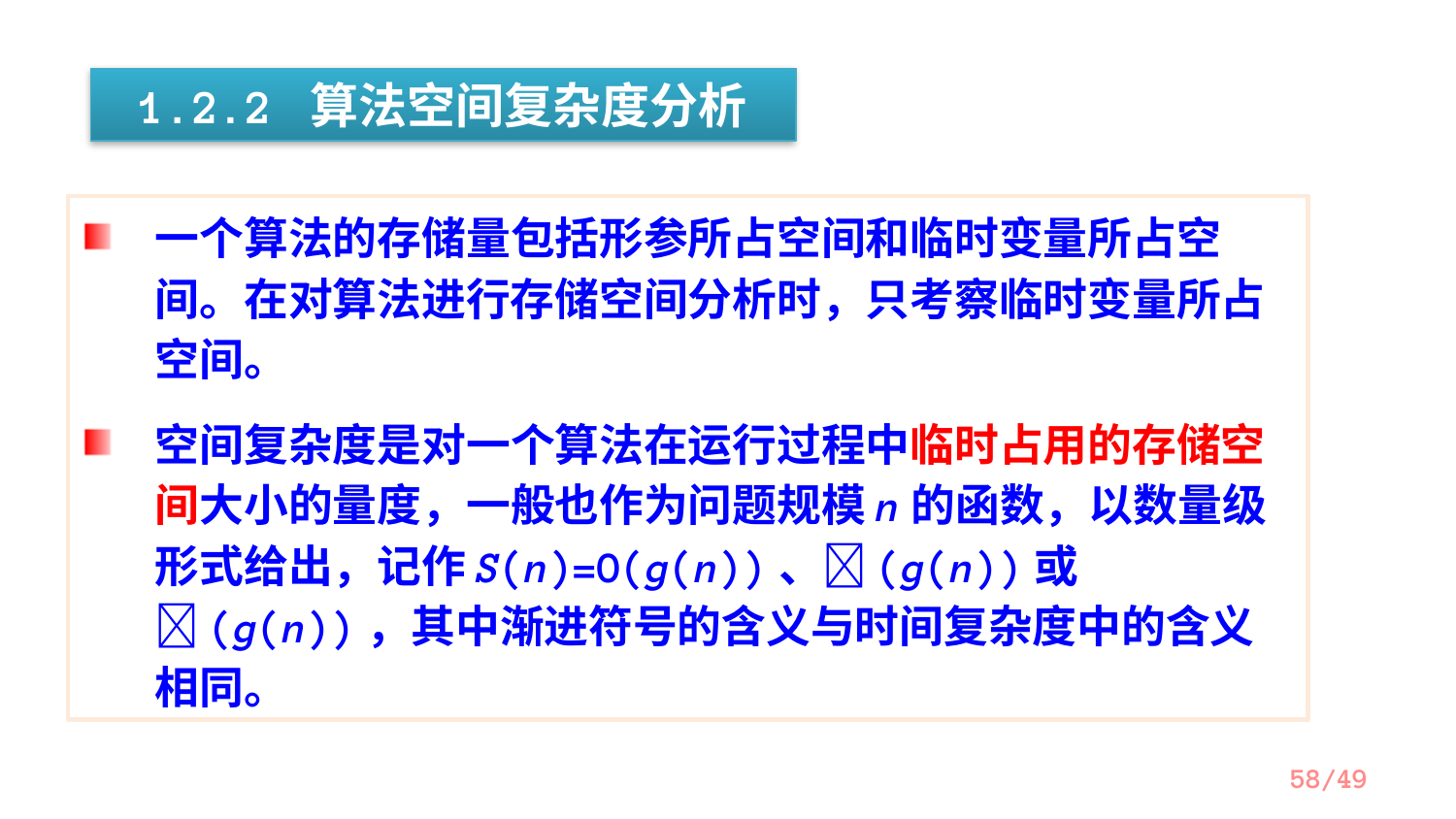

1.2.2 算法空间复杂度分析
一个算法的存储量包括形参所占空间和临时变量所占空间。在对算法进行存储空间分析时，只考察临时变量所占空间。
空间复杂度是对一个算法在运行过程中临时占用的存储空间大小的量度，一般也作为问题规模n的函数，以数量级形式给出，记作S(n)=O(g(n))、Ω(g(n))或Θ(g(n))，其中渐进符号的含义与时间复杂度中的含义相同。
58/49